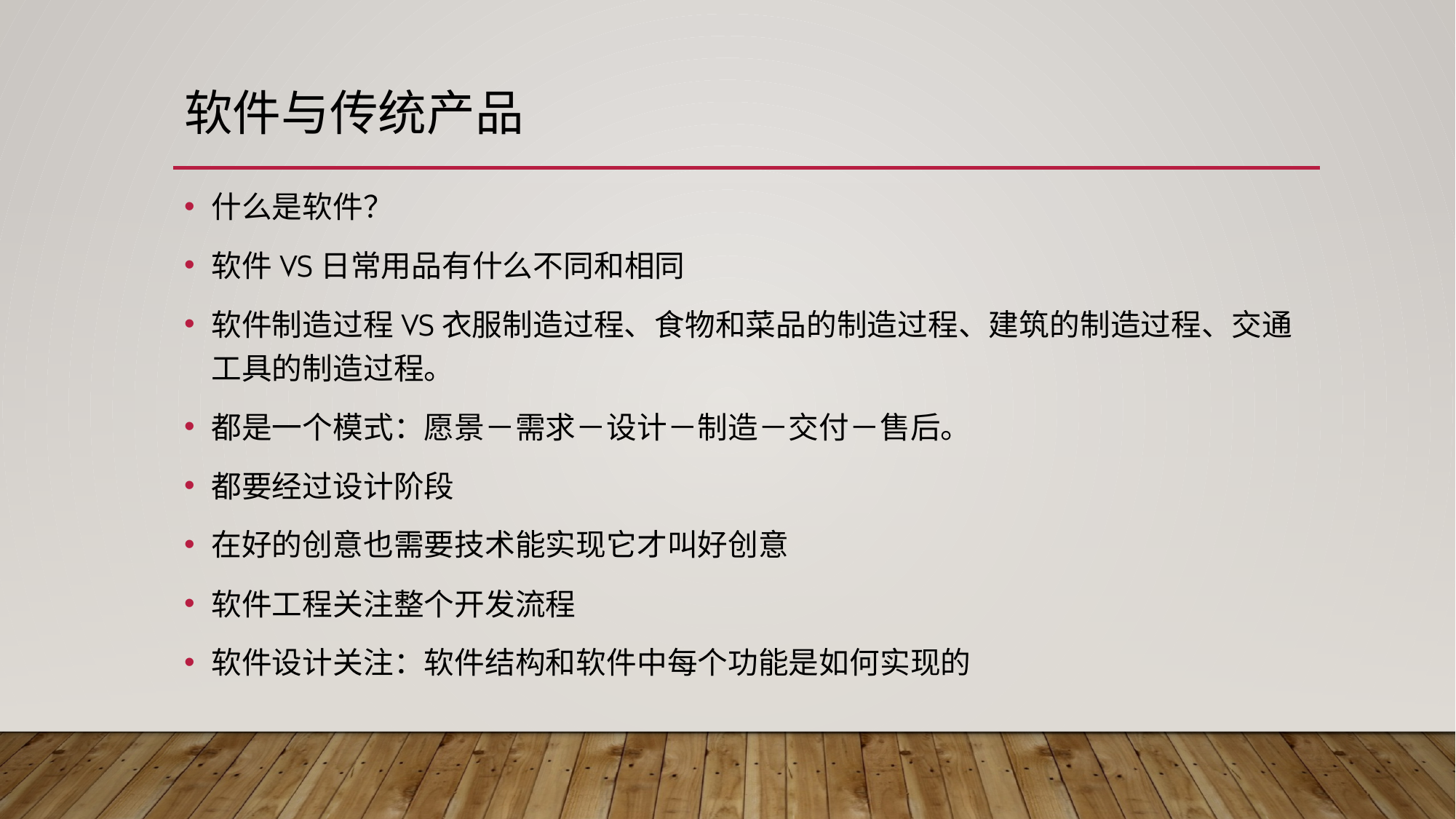

# 软件与传统产品
什么是软件？
软件VS日常用品有什么不同和相同
软件制造过程VS衣服制造过程、食物和菜品的制造过程、建筑的制造过程、交通工具的制造过程。
都是一个模式：愿景－需求－设计－制造－交付－售后。
都要经过设计阶段
在好的创意也需要技术能实现它才叫好创意
软件工程关注整个开发流程
软件设计关注：软件结构和软件中每个功能是如何实现的